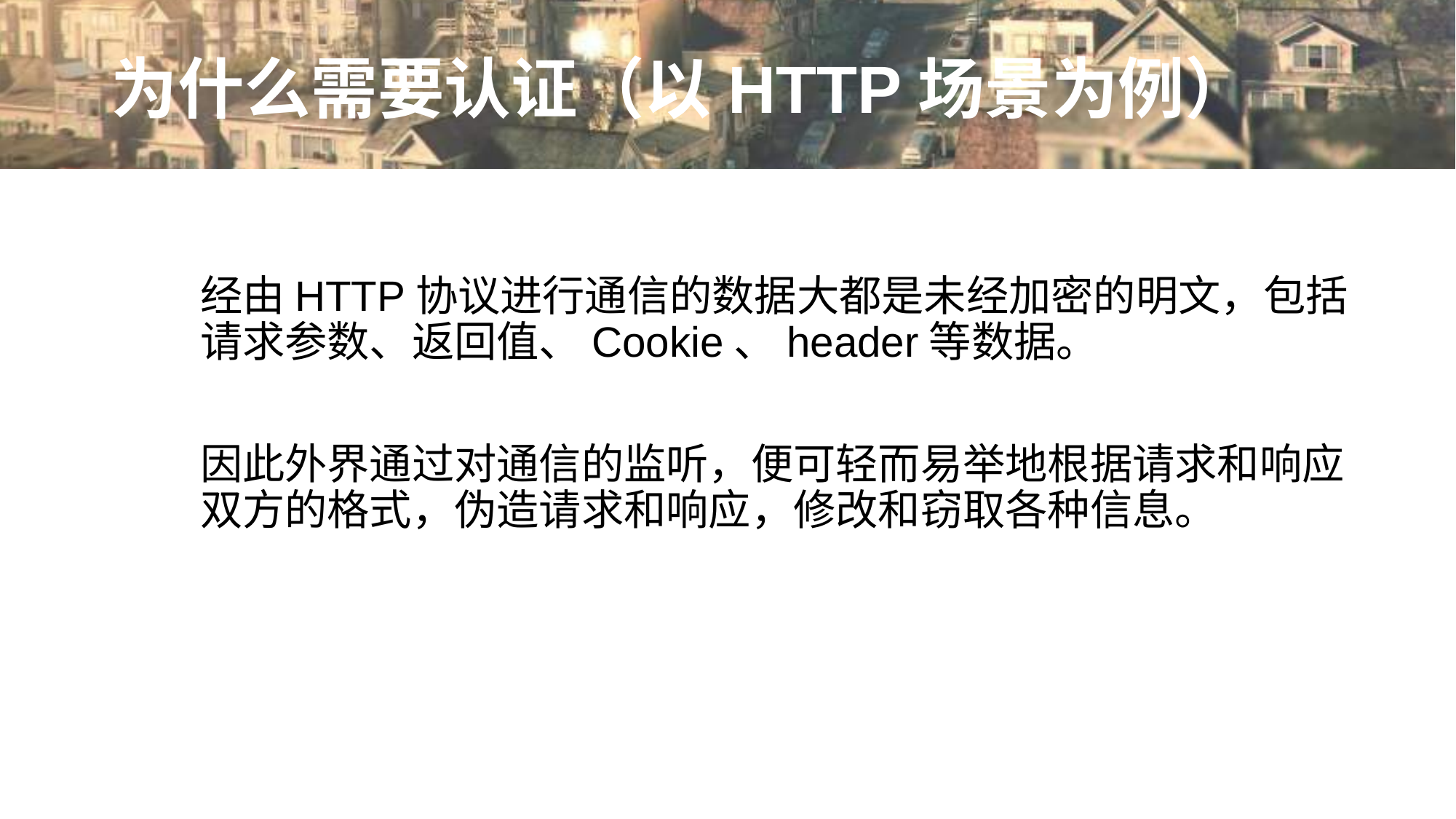

# 为什么需要认证（以HTTP场景为例）
经由HTTP协议进行通信的数据大都是未经加密的明文，包括请求参数、返回值、Cookie、header等数据。

因此外界通过对通信的监听，便可轻而易举地根据请求和响应双方的格式，伪造请求和响应，修改和窃取各种信息。